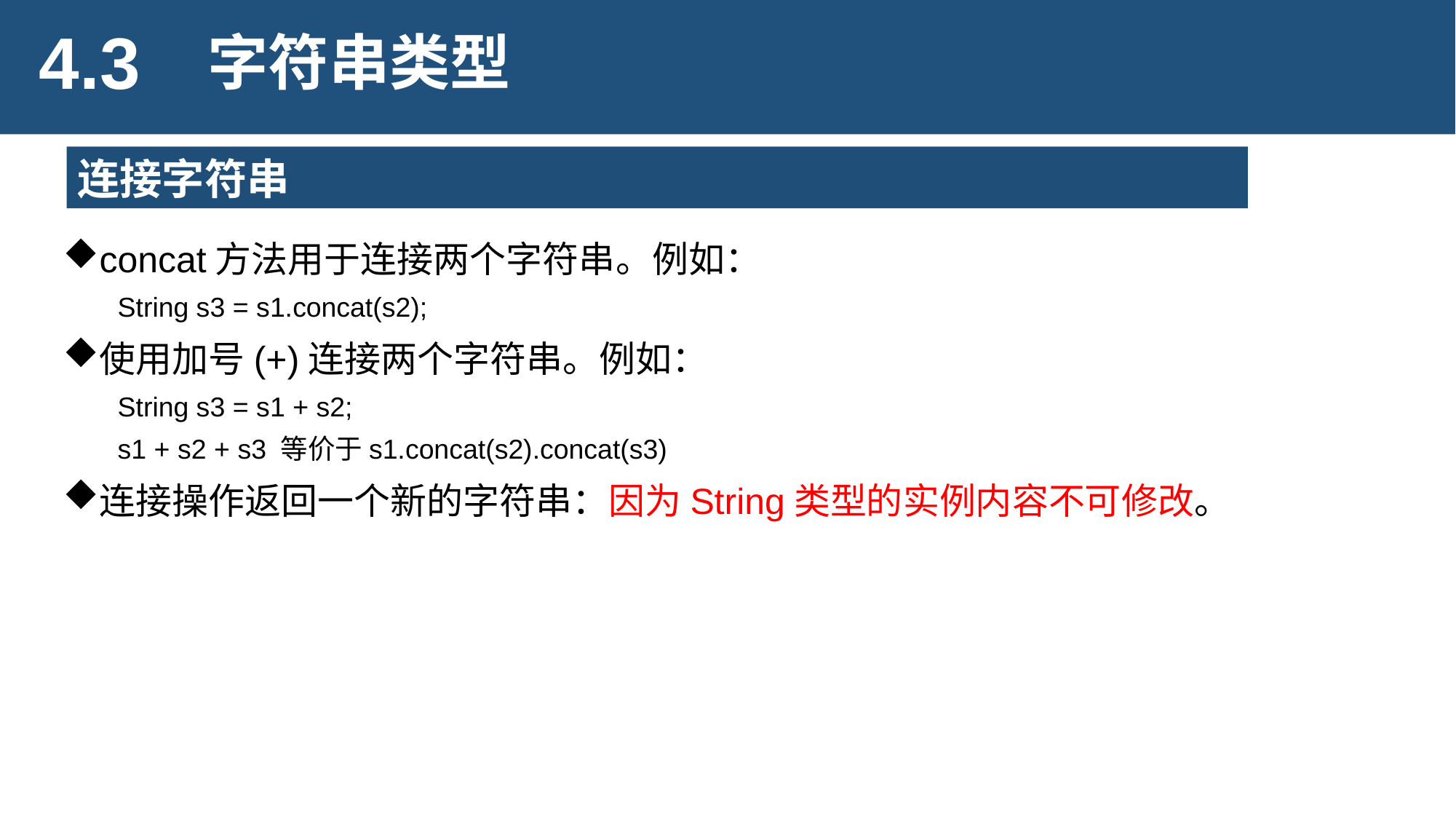

4.3
字符串类型
连接字符串
concat方法用于连接两个字符串。例如：
String s3 = s1.concat(s2);
使用加号(+)连接两个字符串。例如：
String s3 = s1 + s2;
s1 + s2 + s3 等价于s1.concat(s2).concat(s3)
连接操作返回一个新的字符串：因为String类型的实例内容不可修改。